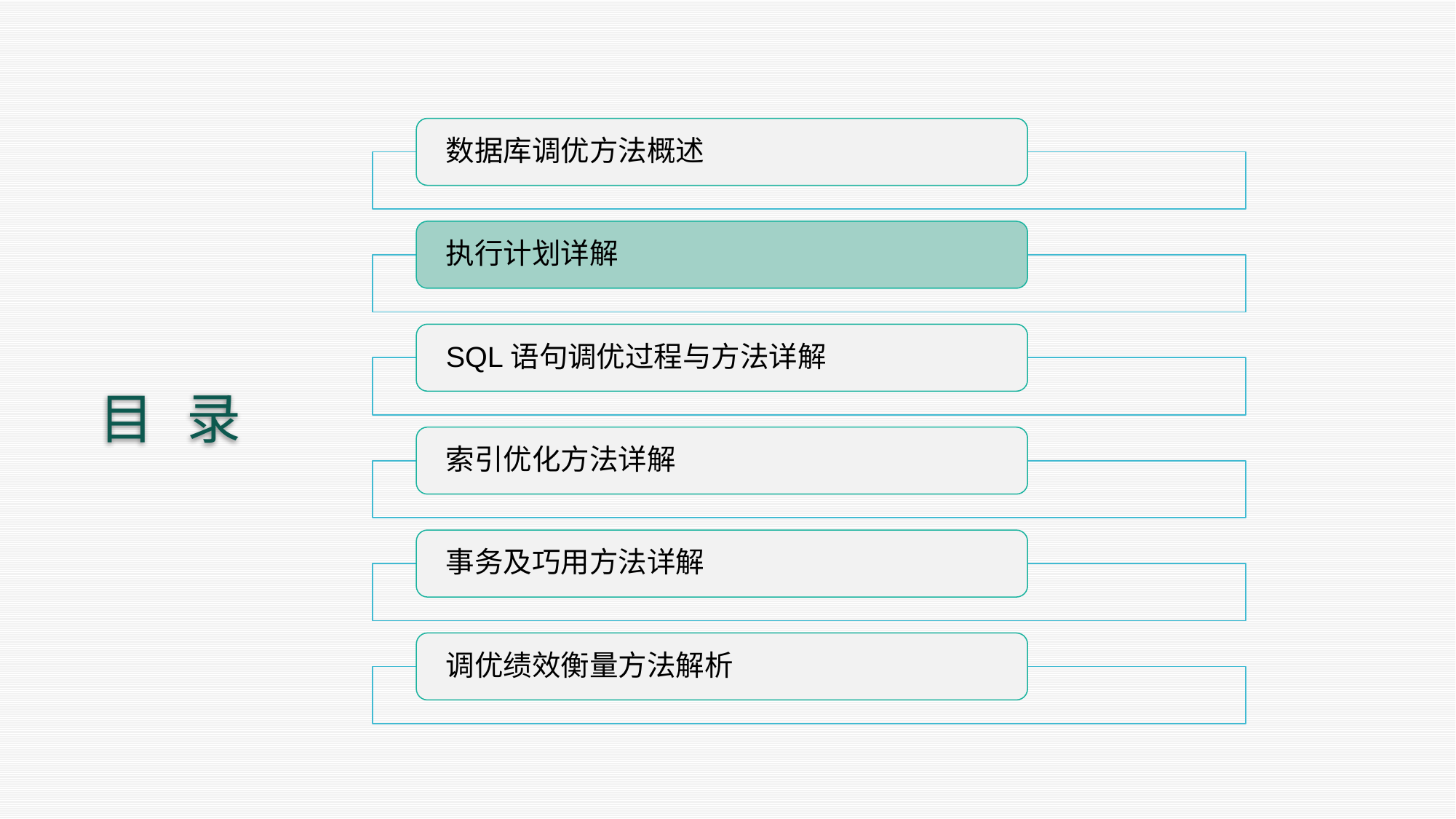

数据库调优方法概述
执行计划详解
SQL语句调优过程与方法详解
索引优化方法详解
事务及巧用方法详解
调优绩效衡量方法解析
目   录